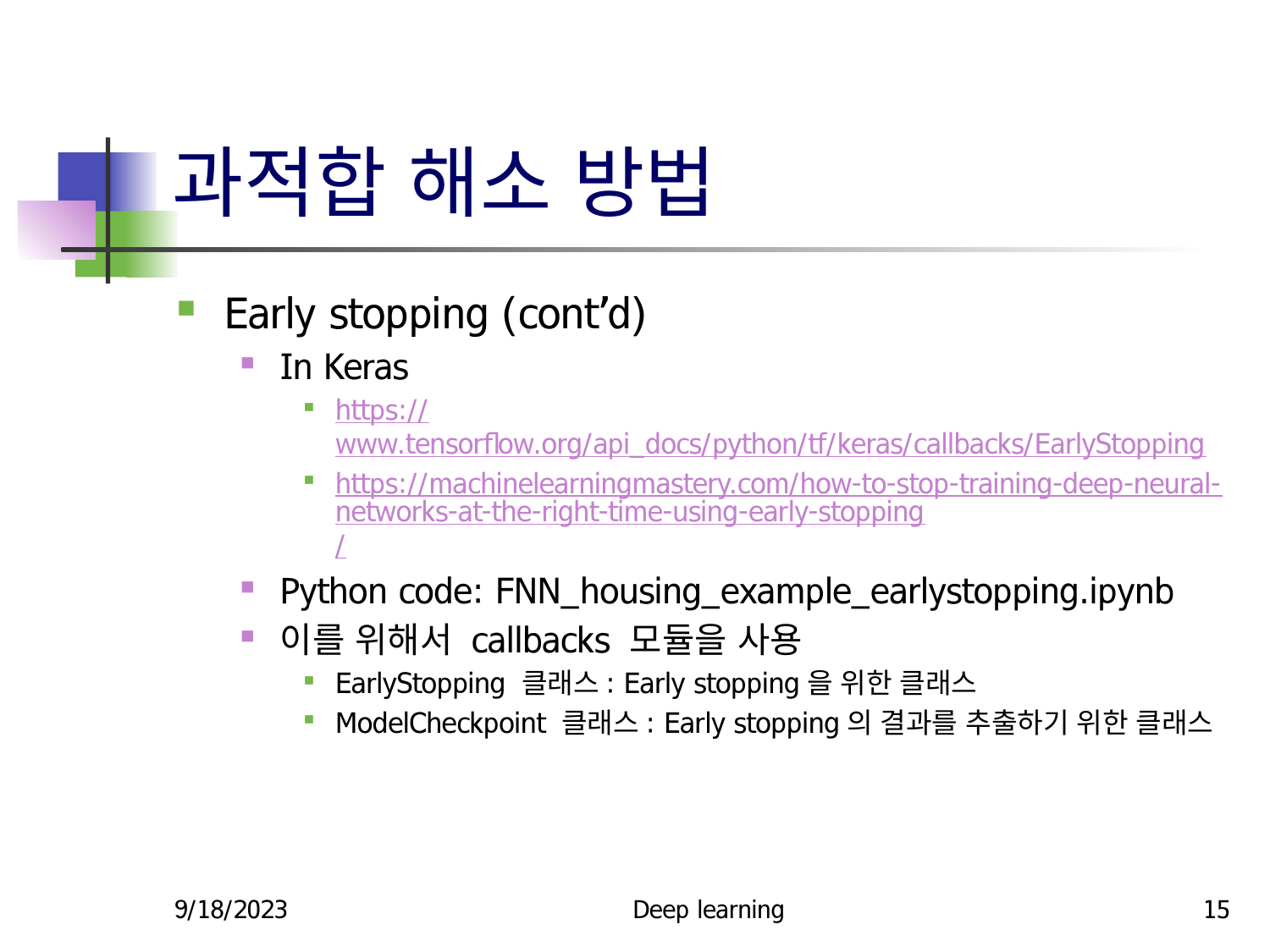

# 과적합 해소 방법
Early stopping (cont’d)
In Keras
https://www.tensorflow.org/api_docs/python/tf/keras/callbacks/EarlyStopping
https://machinelearningmastery.com/how-to-stop-training-deep-neural-networks-at-the-right-time-using-early-stopping/
Python code: FNN_housing_example_earlystopping.ipynb
이를 위해서 callbacks 모듈을 사용
EarlyStopping 클래스: Early stopping을 위한 클래스
ModelCheckpoint 클래스: Early stopping의 결과를 추출하기 위한 클래스
9/18/2023
Deep learning
15